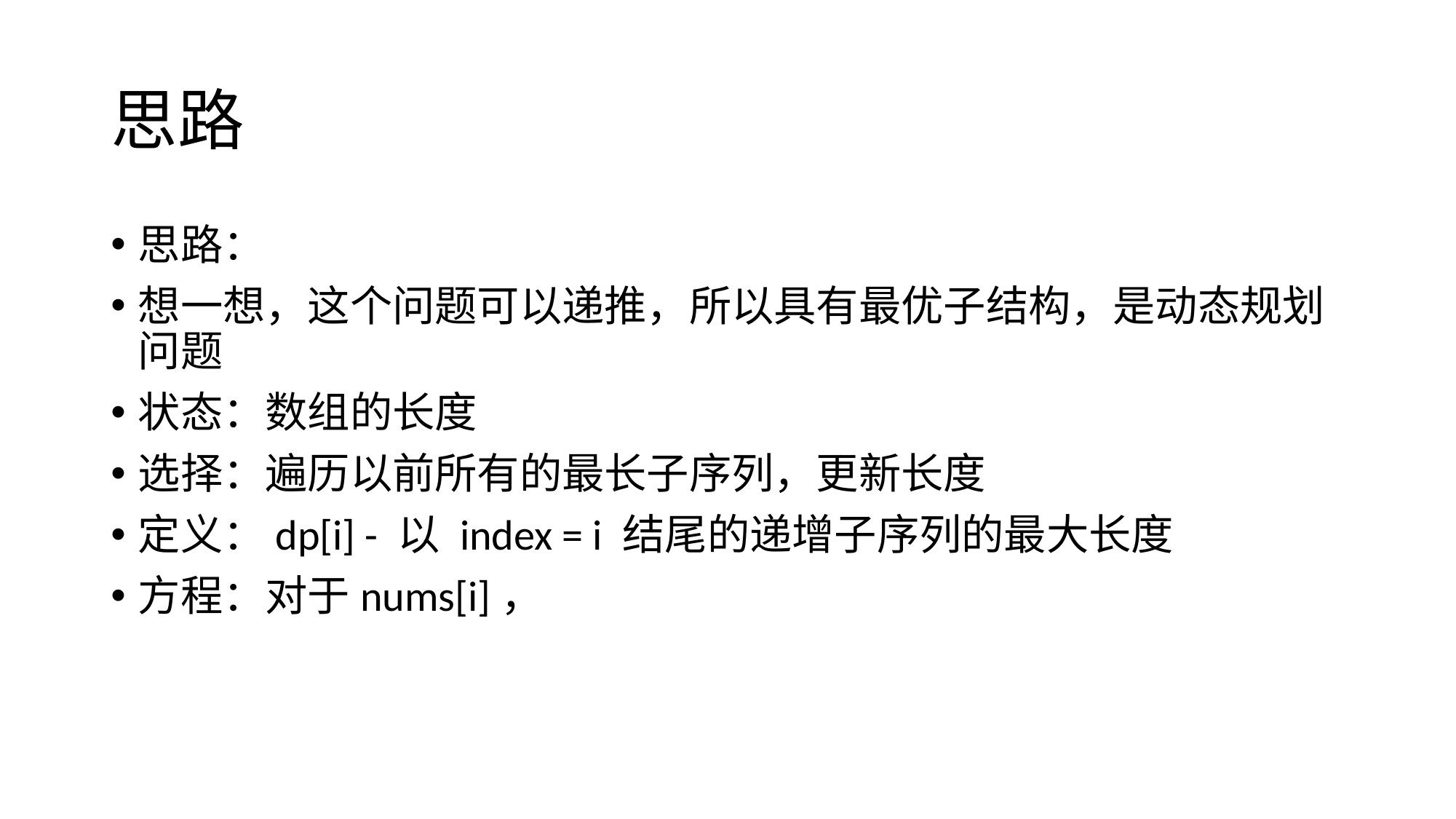

# 思路
思路：
想一想，这个问题可以递推，所以具有最优子结构，是动态规划问题
状态：数组的长度
选择：遍历以前所有的最长子序列，更新长度
定义：dp[i] - 以 index = i 结尾的递增子序列的最大长度
方程：对于nums[i]，